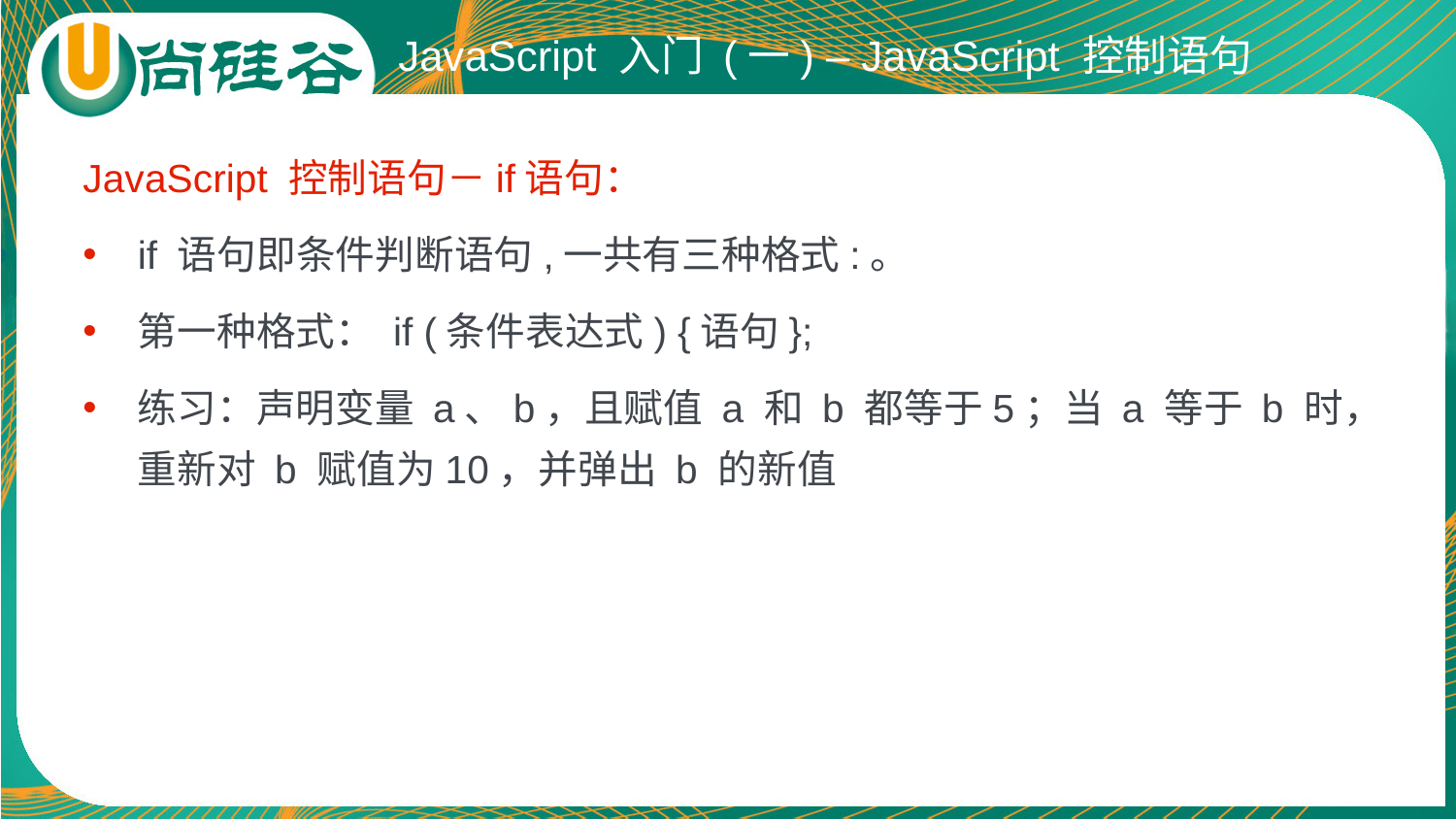

# JavaScript 入门 (一) – JavaScript 控制语句
JavaScript 控制语句－if语句：
if 语句即条件判断语句,一共有三种格式:。
第一种格式： if (条件表达式) {语句};
练习：声明变量 a、b，且赋值 a 和 b 都等于5；当 a 等于 b 时，重新对 b 赋值为10，并弹出 b 的新值